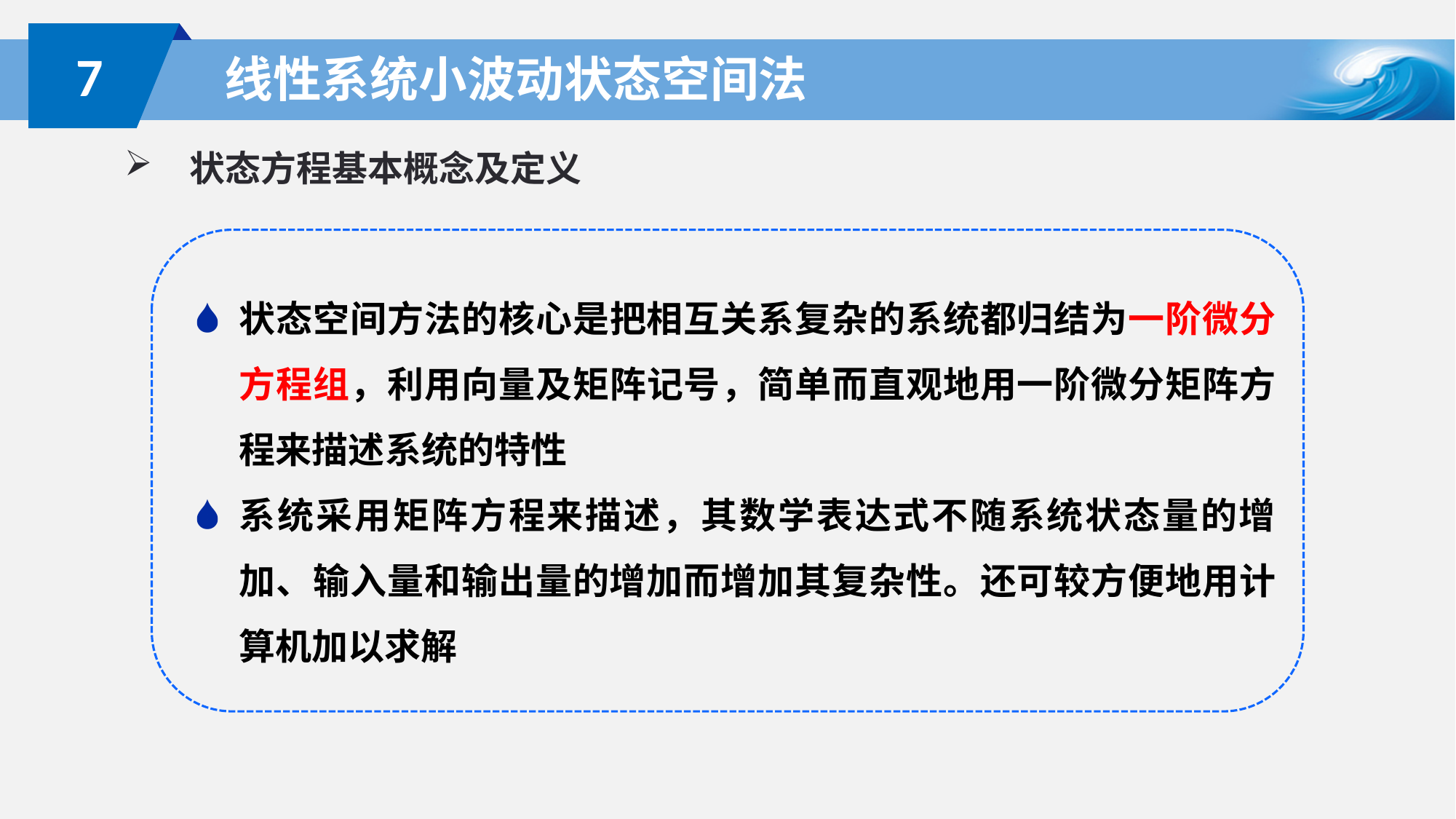

7
# 线性系统小波动状态空间法
 状态方程基本概念及定义
状态空间方法的核心是把相互关系复杂的系统都归结为一阶微分方程组，利用向量及矩阵记号，简单而直观地用一阶微分矩阵方程来描述系统的特性
系统采用矩阵方程来描述，其数学表达式不随系统状态量的增加、输入量和输出量的增加而增加其复杂性。还可较方便地用计算机加以求解